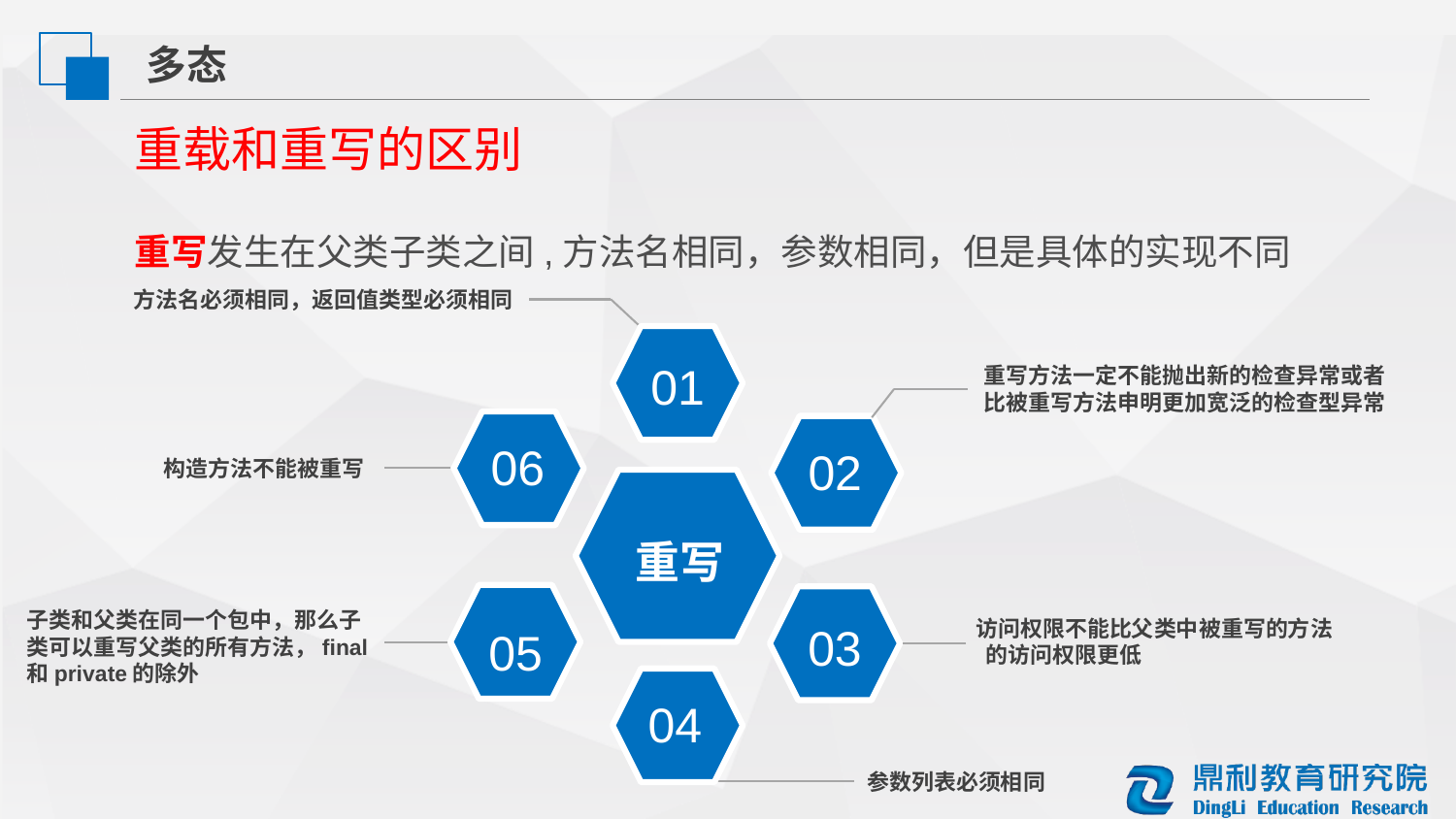

多态
重载和重写的区别
重写发生在父类子类之间,方法名相同，参数相同，但是具体的实现不同
方法名必须相同，返回值类型必须相同

01
重写方法一定不能抛出新的检查异常或者
比被重写方法申明更加宽泛的检查型异常

06

02
构造方法不能被重写

重写

05

03
子类和父类在同一个包中，那么子
类可以重写父类的所有方法，final
和private的除外
访问权限不能比父类中被重写的方法
 的访问权限更低

04
参数列表必须相同